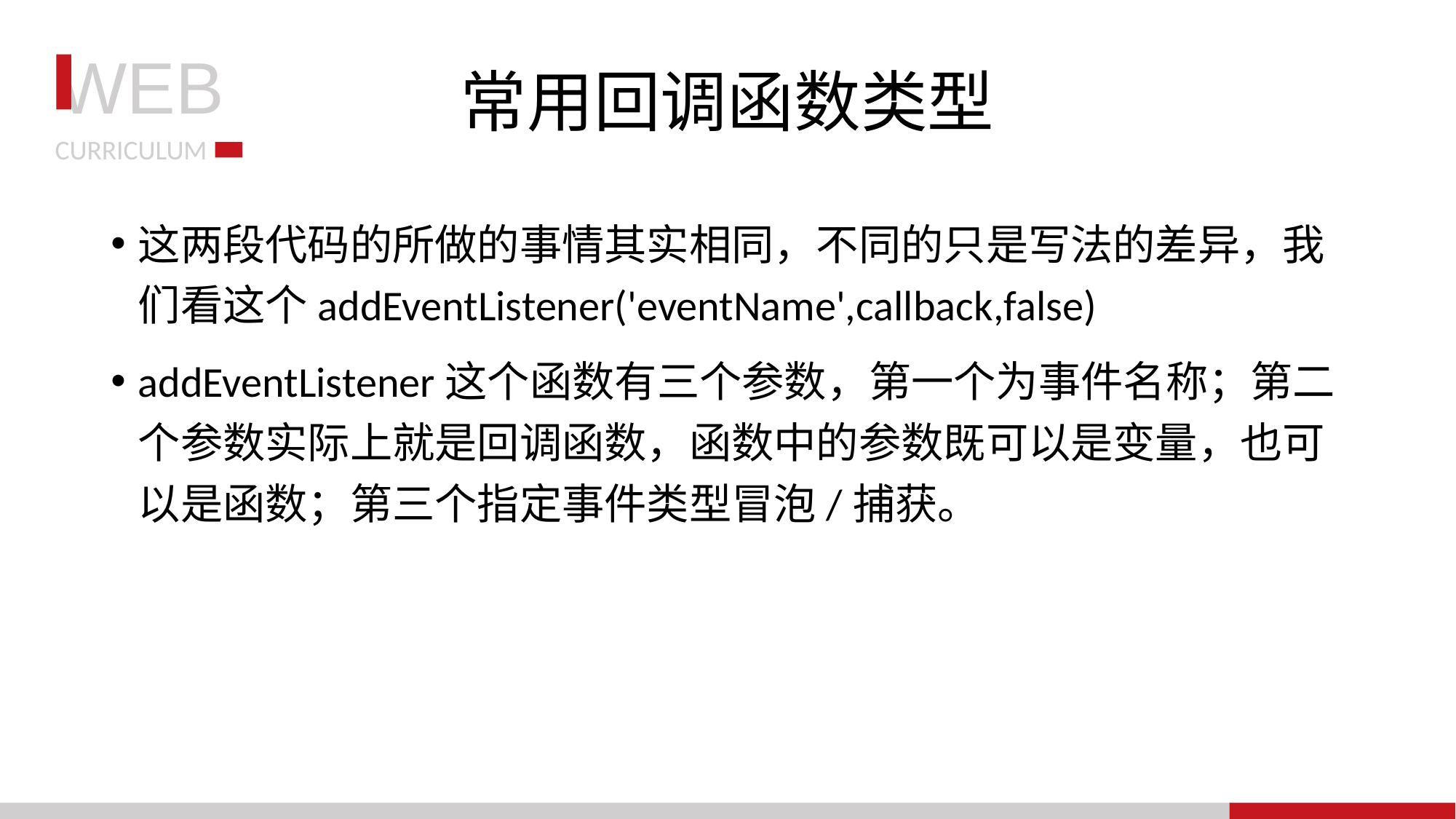

# 常用回调函数类型
这两段代码的所做的事情其实相同，不同的只是写法的差异，我们看这个addEventListener('eventName',callback,false)
addEventListener这个函数有三个参数，第一个为事件名称；第二个参数实际上就是回调函数，函数中的参数既可以是变量，也可以是函数；第三个指定事件类型冒泡/捕获。